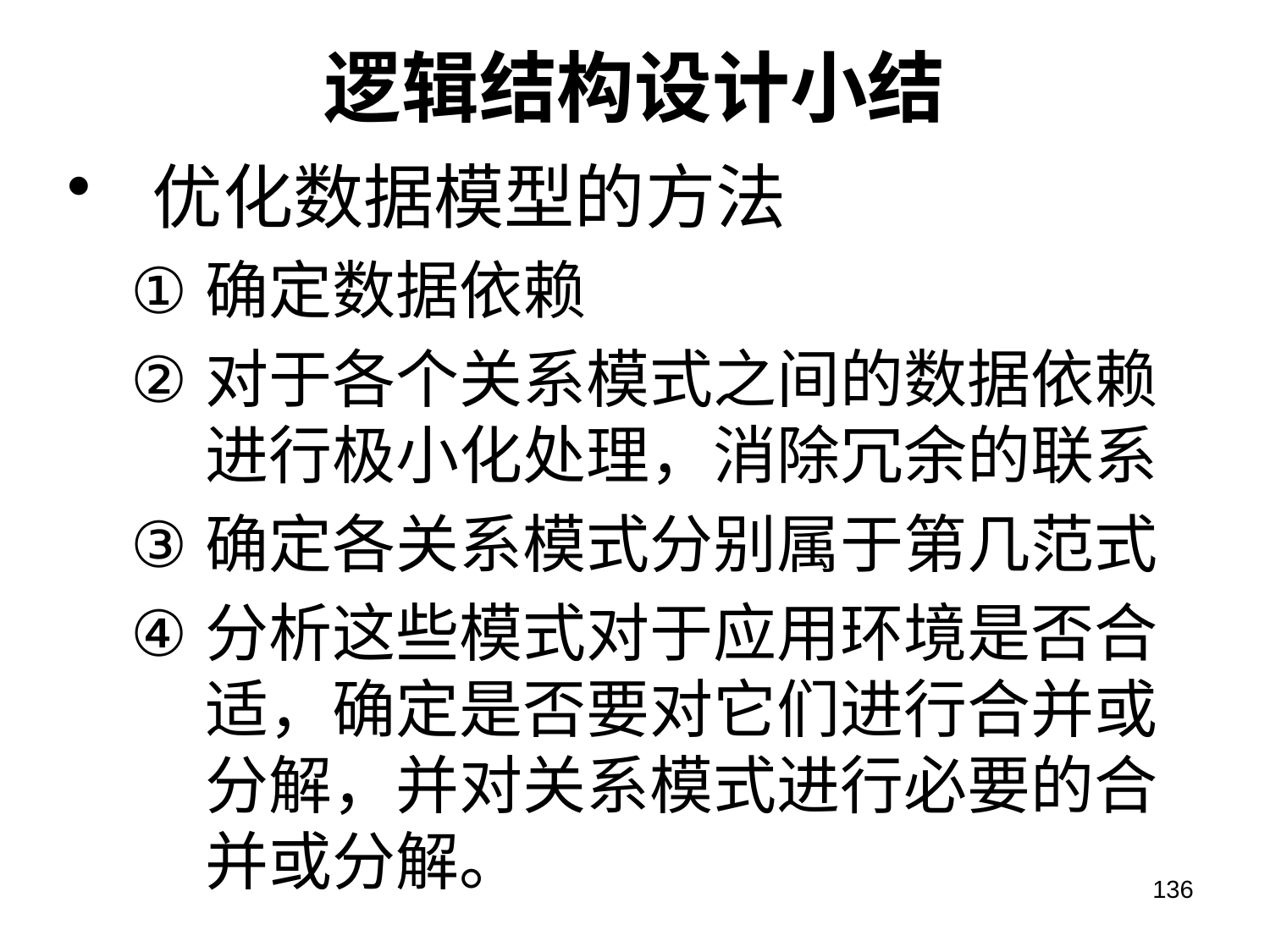

# 逻辑结构设计小结
优化数据模型的方法
确定数据依赖
对于各个关系模式之间的数据依赖进行极小化处理，消除冗余的联系
确定各关系模式分别属于第几范式
分析这些模式对于应用环境是否合适，确定是否要对它们进行合并或分解，并对关系模式进行必要的合并或分解。
136